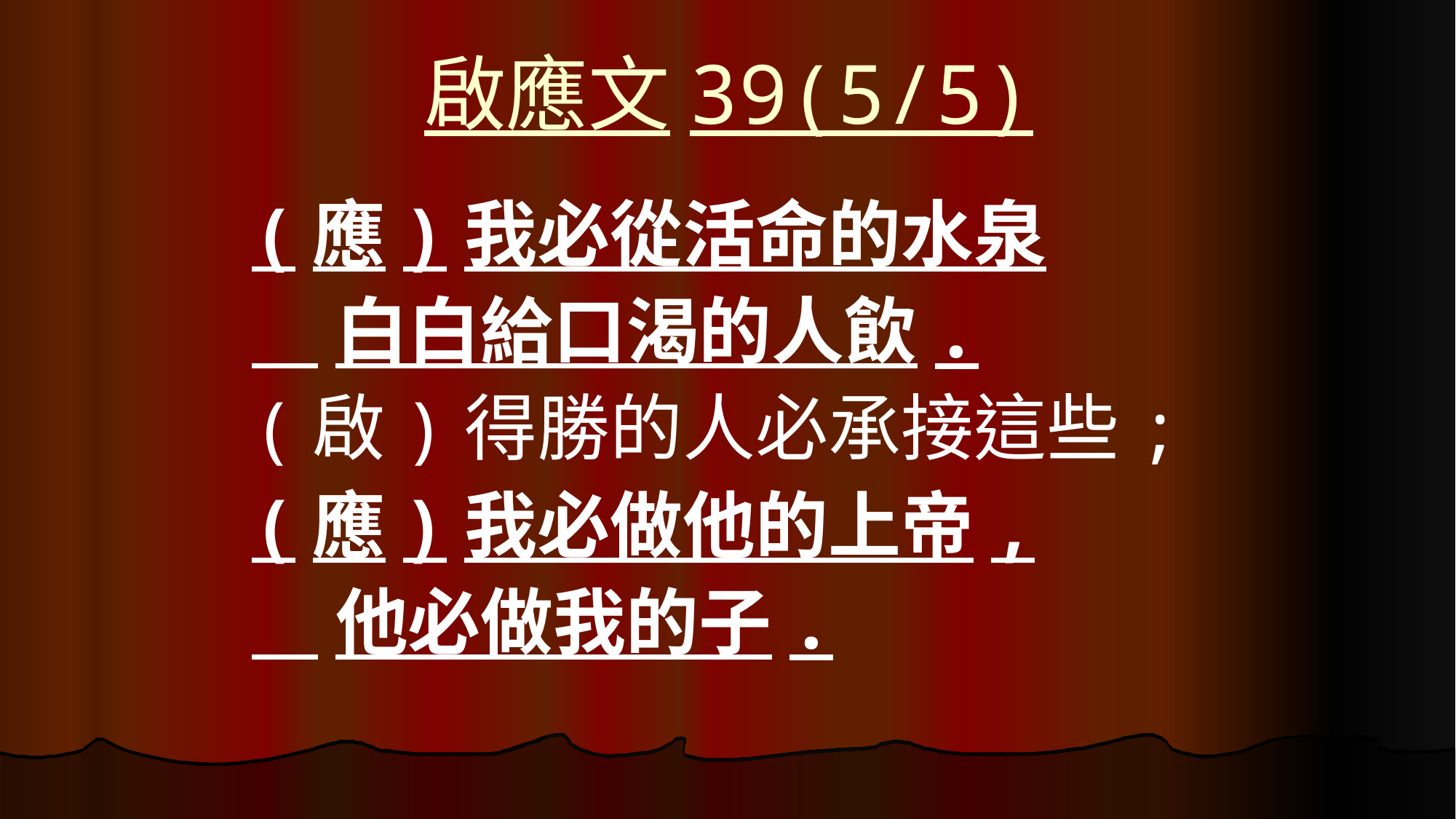

# 啟應文39(5/5)
(應)我必從活命的水泉
    白白給口渴的人飲.
(啟)得勝的人必承接這些;
(應)我必做他的上帝,
    他必做我的子.